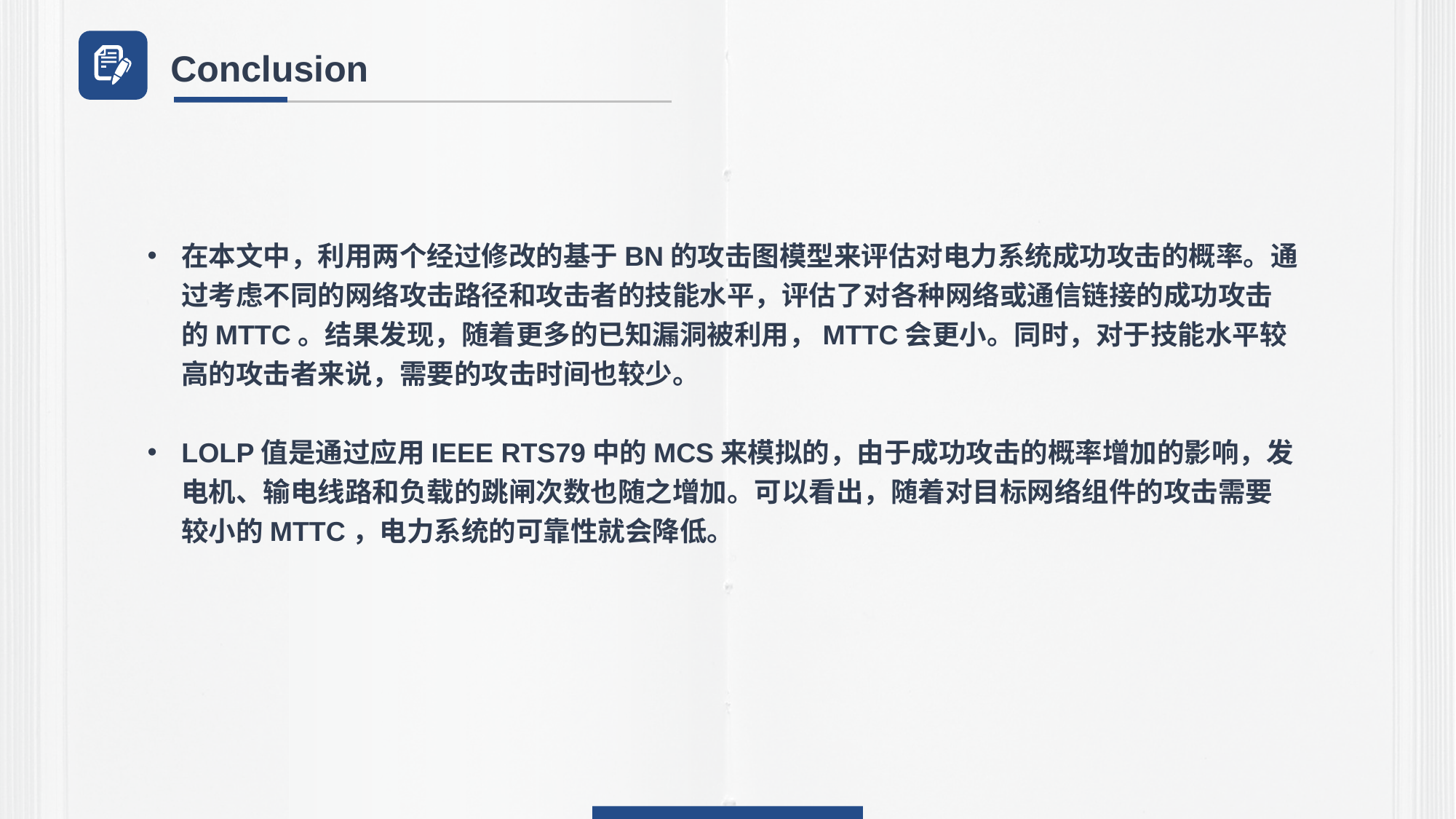

Conclusion

在本文中，利用两个经过修改的基于BN的攻击图模型来评估对电力系统成功攻击的概率。通过考虑不同的网络攻击路径和攻击者的技能水平，评估了对各种网络或通信链接的成功攻击的MTTC。结果发现，随着更多的已知漏洞被利用，MTTC会更小。同时，对于技能水平较高的攻击者来说，需要的攻击时间也较少。

LOLP值是通过应用IEEE RTS79中的MCS来模拟的，由于成功攻击的概率增加的影响，发电机、输电线路和负载的跳闸次数也随之增加。可以看出，随着对目标网络组件的攻击需要较小的MTTC，电力系统的可靠性就会降低。